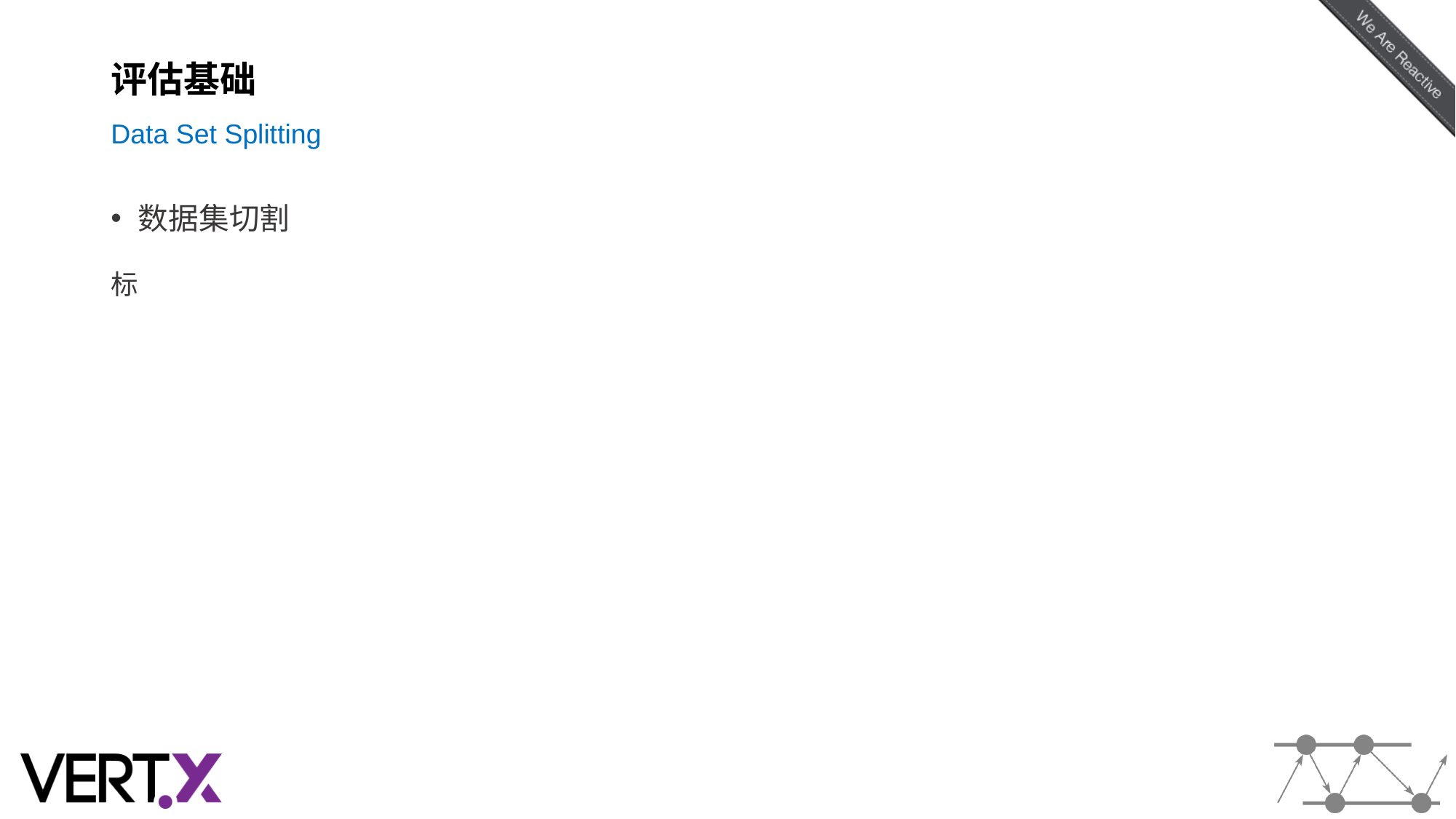

# 评估基础 Data Set Splitting
数据集切割
标